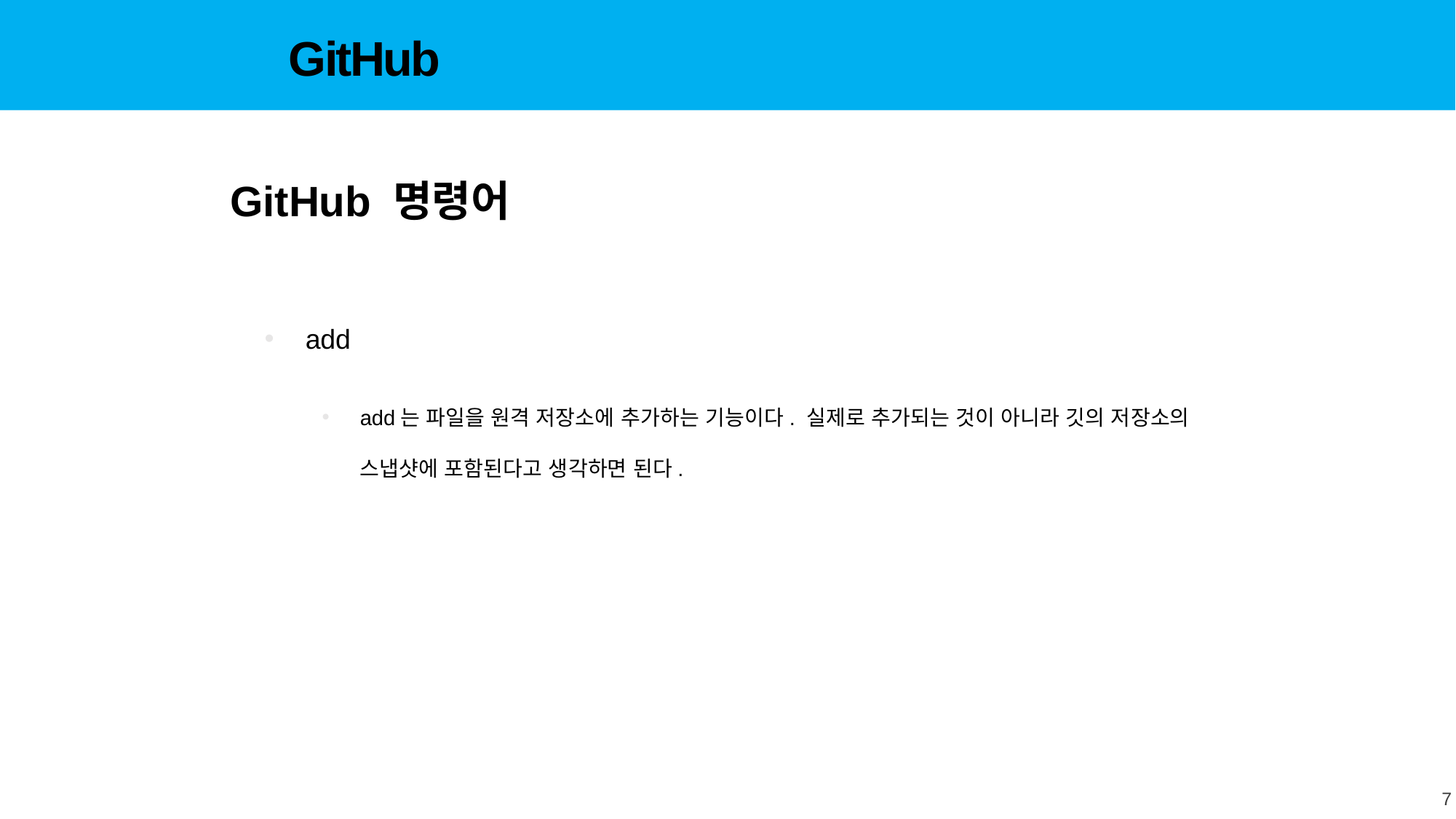

GitHub
GitHub 명령어
add
add는 파일을 원격 저장소에 추가하는 기능이다. 실제로 추가되는 것이 아니라 깃의 저장소의 스냅샷에 포함된다고 생각하면 된다.